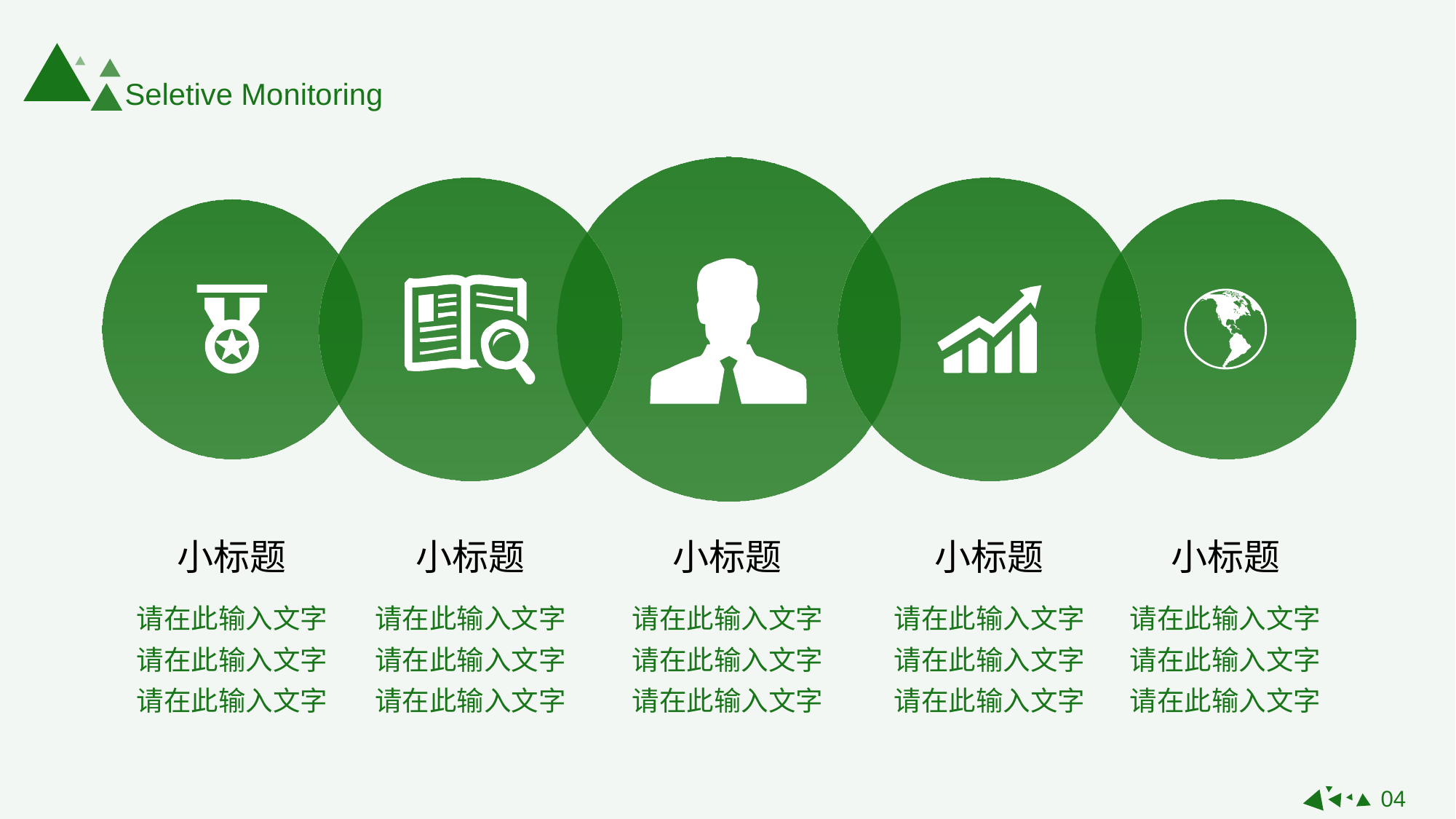

Seletive Monitoring

小标题
小标题
小标题
小标题
小标题
请在此输入文字请在此输入文字请在此输入文字
请在此输入文字请在此输入文字请在此输入文字
请在此输入文字请在此输入文字请在此输入文字
请在此输入文字请在此输入文字请在此输入文字
请在此输入文字请在此输入文字请在此输入文字
04